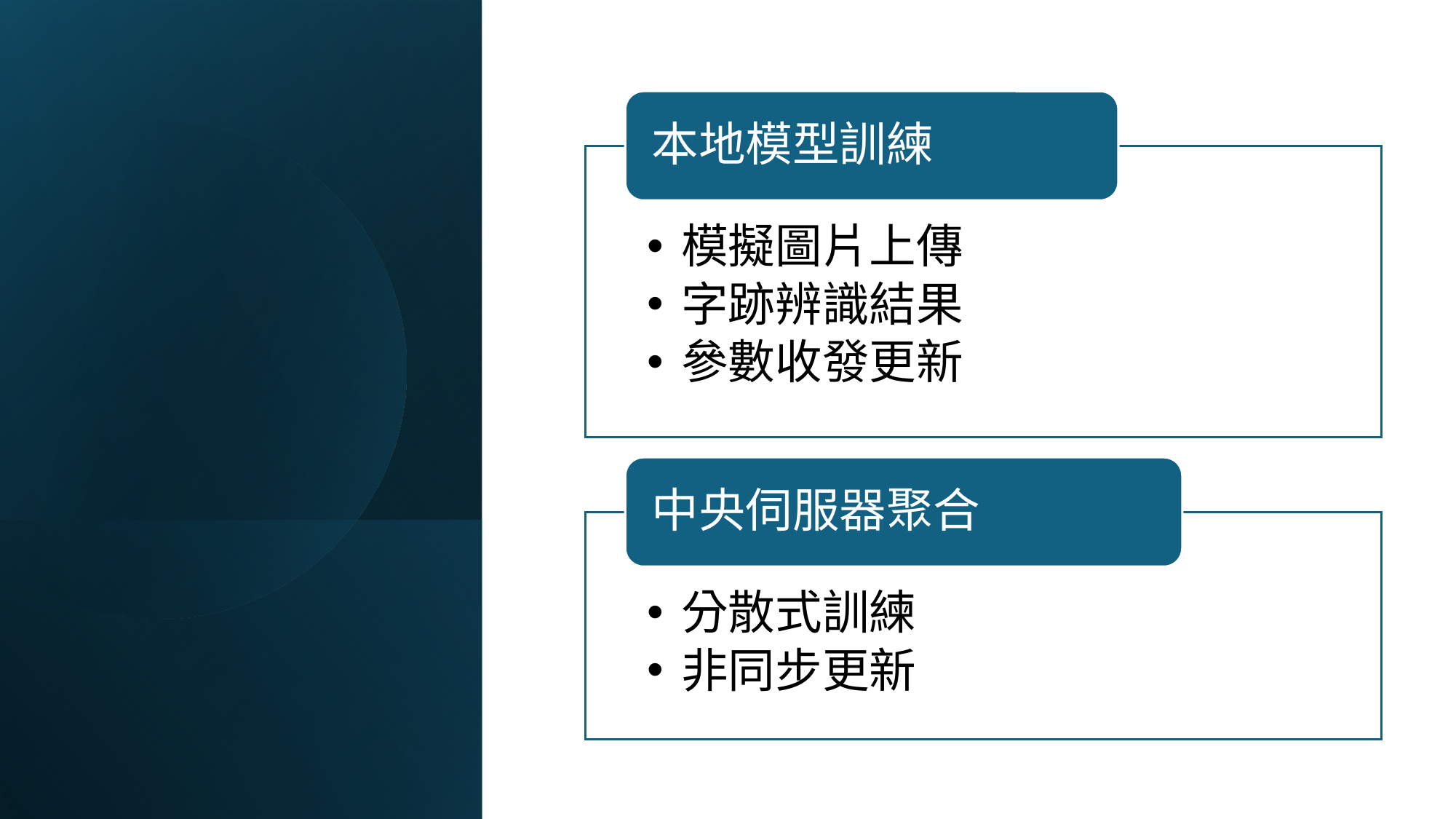

本地模型訓練

模擬圖片上傳
字跡辨識結果
參數收發更新

中央伺服器聚合

分散式訓練
非同步更新